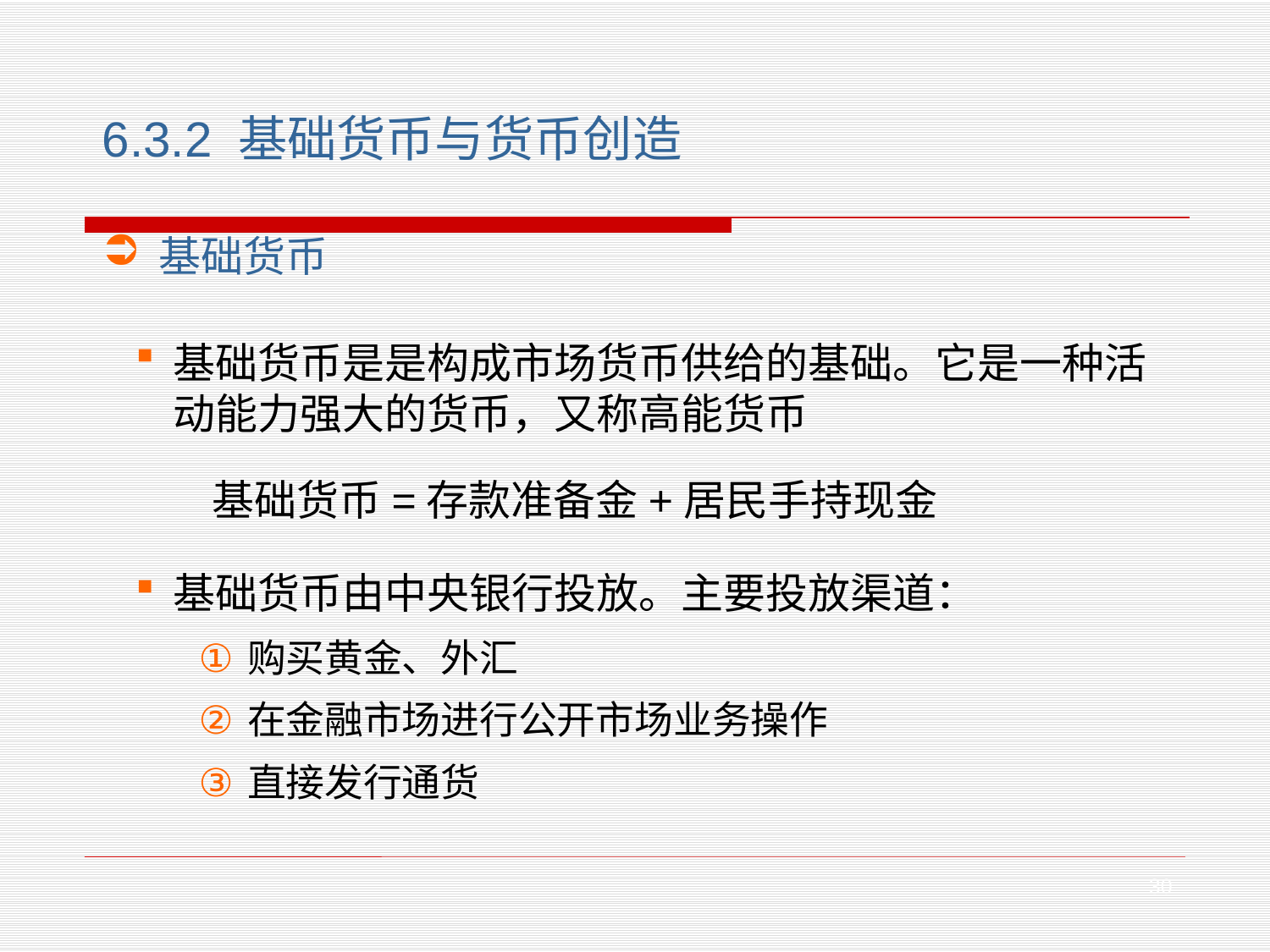

6.3.2 基础货币与货币创造
 基础货币
基础货币是是构成市场货币供给的基础。它是一种活动能力强大的货币，又称高能货币
       基础货币=存款准备金+居民手持现金
基础货币由中央银行投放。主要投放渠道：
购买黄金、外汇
在金融市场进行公开市场业务操作
直接发行通货
30